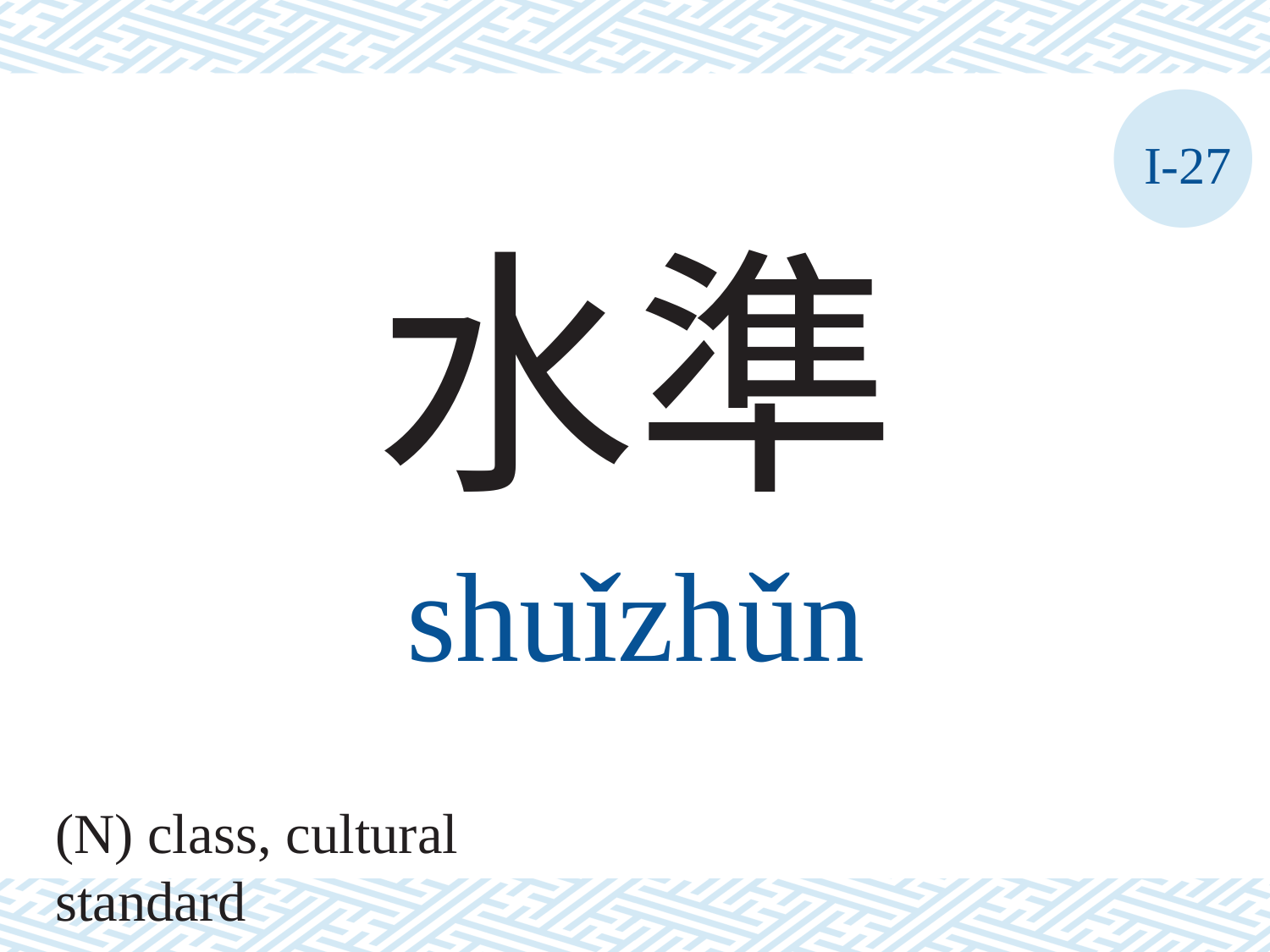

I-27
水準
shuǐzhǔn
(N) class, cultural standard